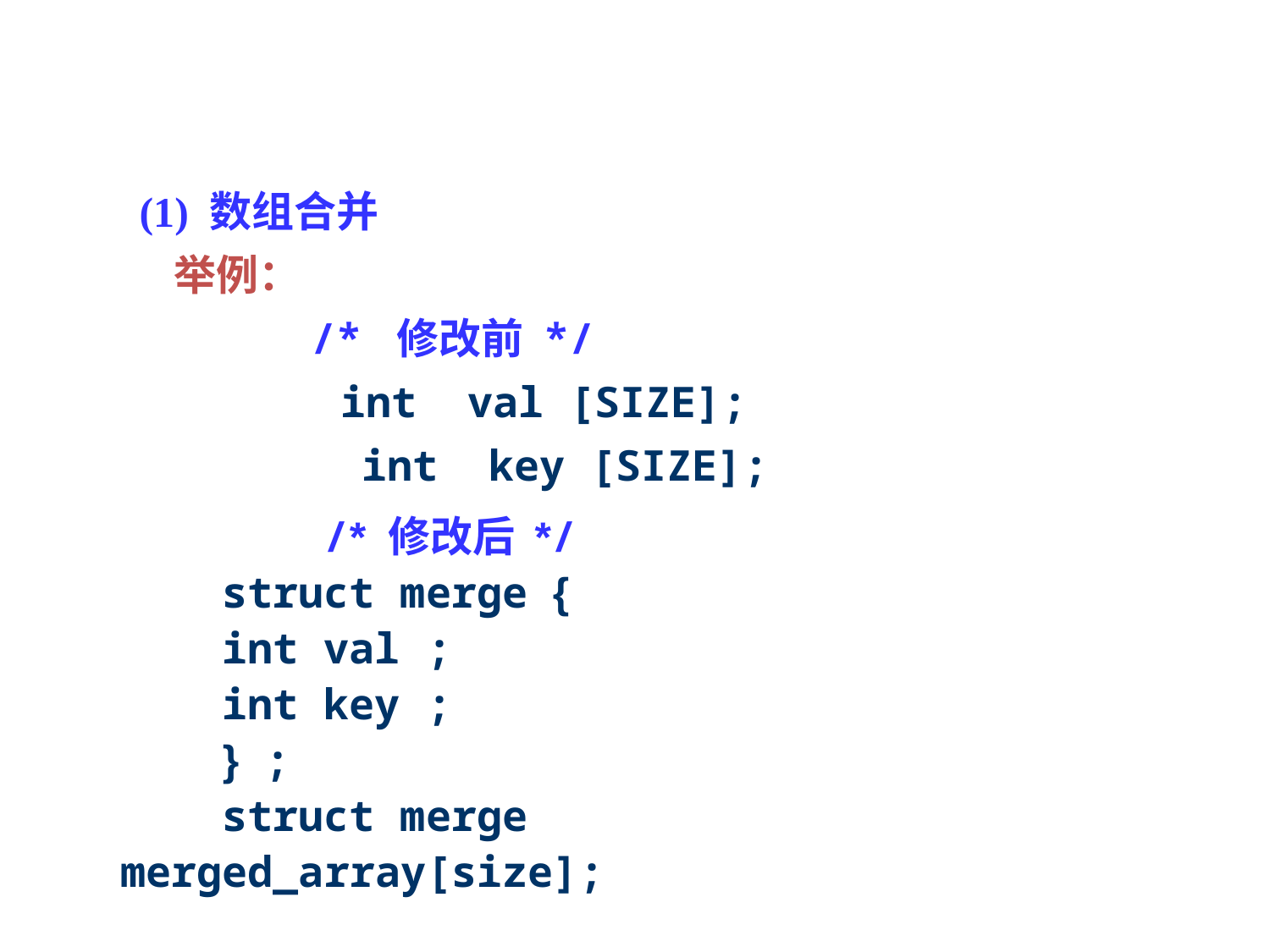

(1) 数组合并
       举例：
   /* 修改前 */
          int  val [SIZE];
     int  key [SIZE];
        /* 修改后 */
    struct merge {
    int val ;
    int key ;
    } ;
    struct merge merged_array[size];